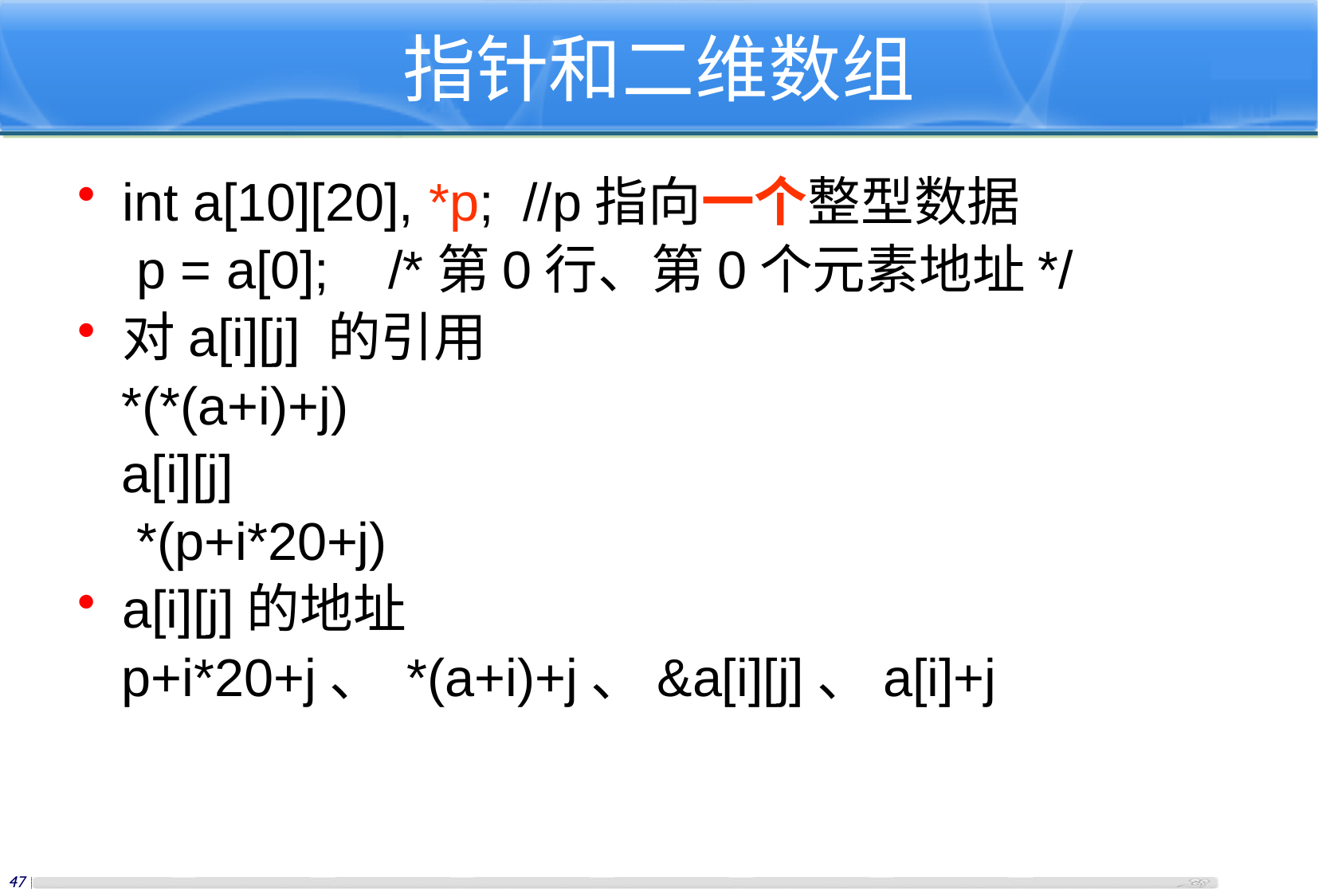

指针和二维数组
int a[10][20], *p;  //p指向一个整型数据
    p = a[0];    /*第0行、第0个元素地址*/
对a[i][j] 的引用
   *(*(a+i)+j)
   a[i][j]
    *(p+i*20+j)
a[i][j]的地址
   p+i*20+j、 *(a+i)+j、&a[i][j]、a[i]+j